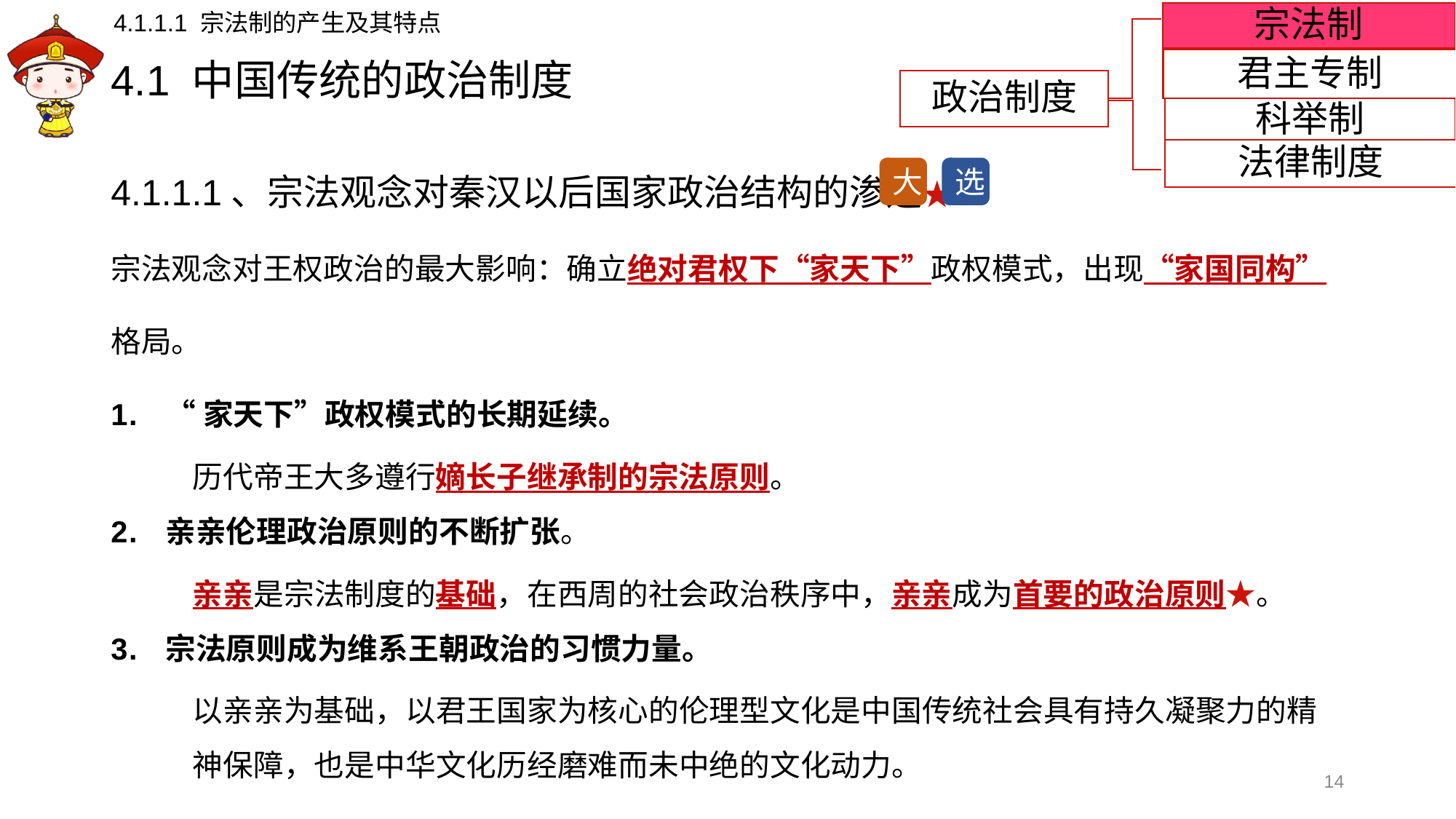

4.1.1.1 宗法制的产生及其特点
宗法制

# 4.1 中国传统的政治制度
君主专制
政治制度
科举制

法律制度
4.1.1.1、宗法观念对秦汉以后国家政治结构的渗透★：
宗法观念对王权政治的最大影响：确立绝对君权下“家天下”政权模式，出现“家国同构”格局。
“家天下”政权模式的长期延续。
历代帝王大多遵行嫡长子继承制的宗法原则。
亲亲伦理政治原则的不断扩张。
亲亲是宗法制度的基础，在西周的社会政治秩序中，亲亲成为首要的政治原则★。
宗法原则成为维系王朝政治的习惯力量。
以亲亲为基础，以君王国家为核心的伦理型文化是中国传统社会具有持久凝聚力的精神保障，也是中华文化历经磨难而未中绝的文化动力。
大
选
14